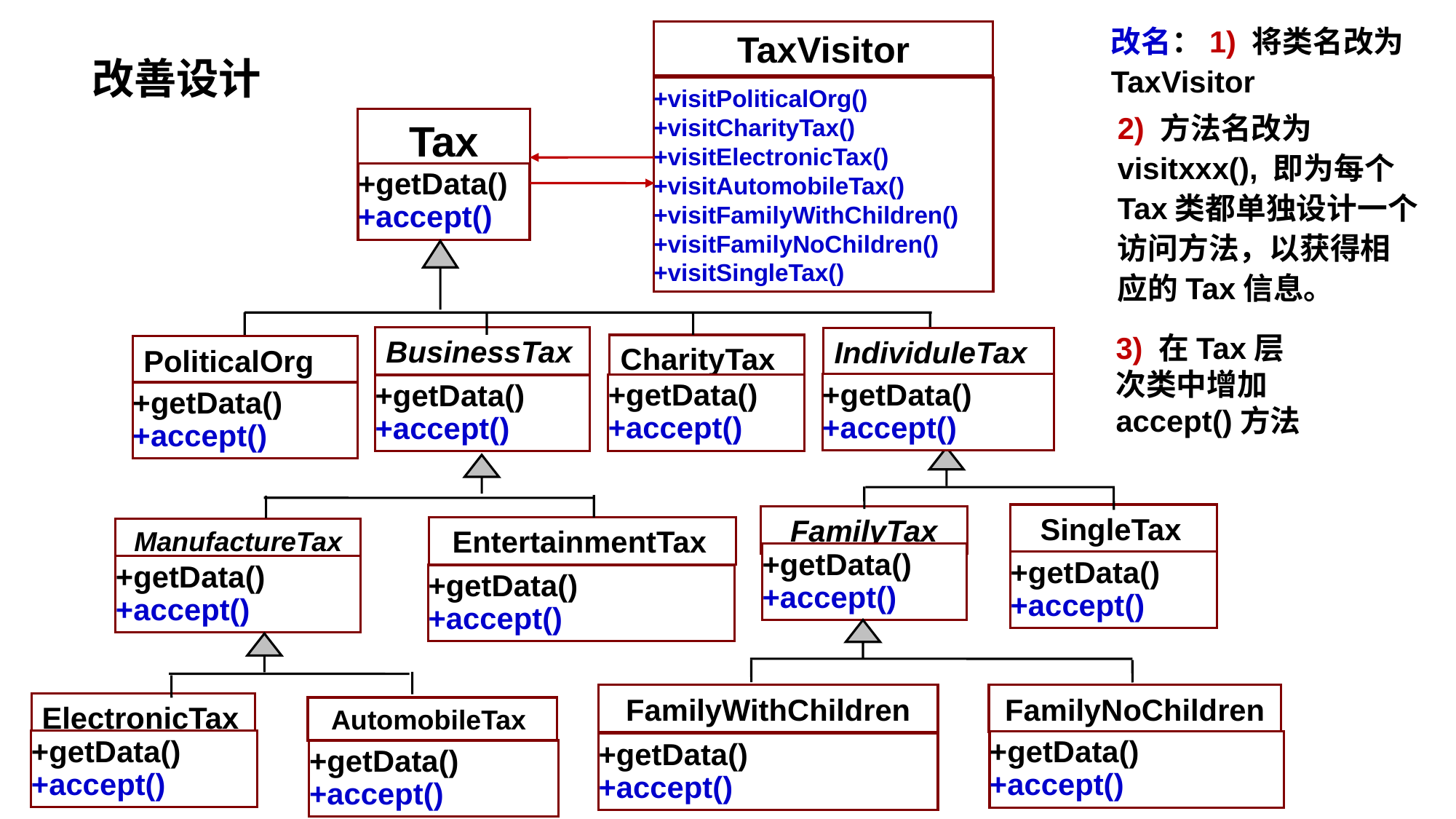

改名：1) 将类名改为TaxVisitor
TaxVisitor
改善设计
+visitPoliticalOrg()
+visitCharityTax()
+visitElectronicTax()
+visitAutomobileTax()
+visitFamilyWithChildren()
+visitFamilyNoChildren()
+visitSingleTax()
2) 方法名改为
visitxxx(), 即为每个
Tax类都单独设计一个
访问方法，以获得相应的Tax信息。
Tax

+getData()
+accept()

3) 在Tax层次类中增加accept()方法
BusinessTax
IndividuleTax
CharityTax
PoliticalOrg
+getData()
+accept()
+getData()
+accept()
+getData()
+accept()
+getData()
+accept()

SingleTax
FamilyTax
EntertainmentTax
ManufactureTax
+getData()
+accept()
+getData()
+accept()
+getData()
+accept()
+getData()
+accept()

FamilyWithChildren
FamilyNoChildren
ElectronicTax
AutomobileTax
+getData()
+accept()
+getData()
+accept()
+getData()
+accept()
+getData()
+accept()